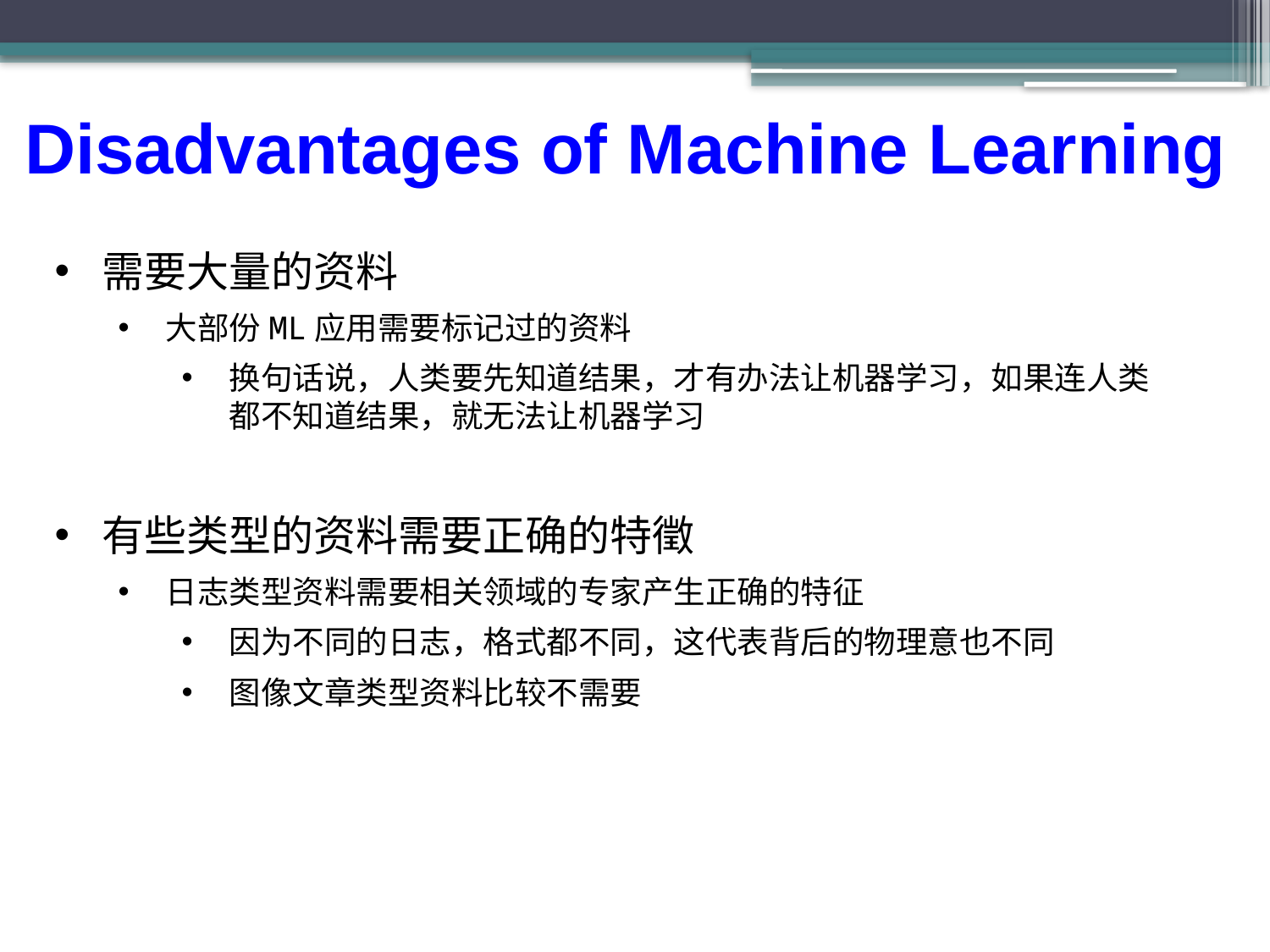

Disadvantages of Machine Learning
需要大量的资料
大部份ML应用需要标记过的资料
换句话说，人类要先知道结果，才有办法让机器学习，如果连人类都不知道结果，就无法让机器学习

有些类型的资料需要正确的特徵
日志类型资料需要相关领域的专家产生正确的特征
因为不同的日志，格式都不同，这代表背后的物理意也不同
图像文章类型资料比较不需要